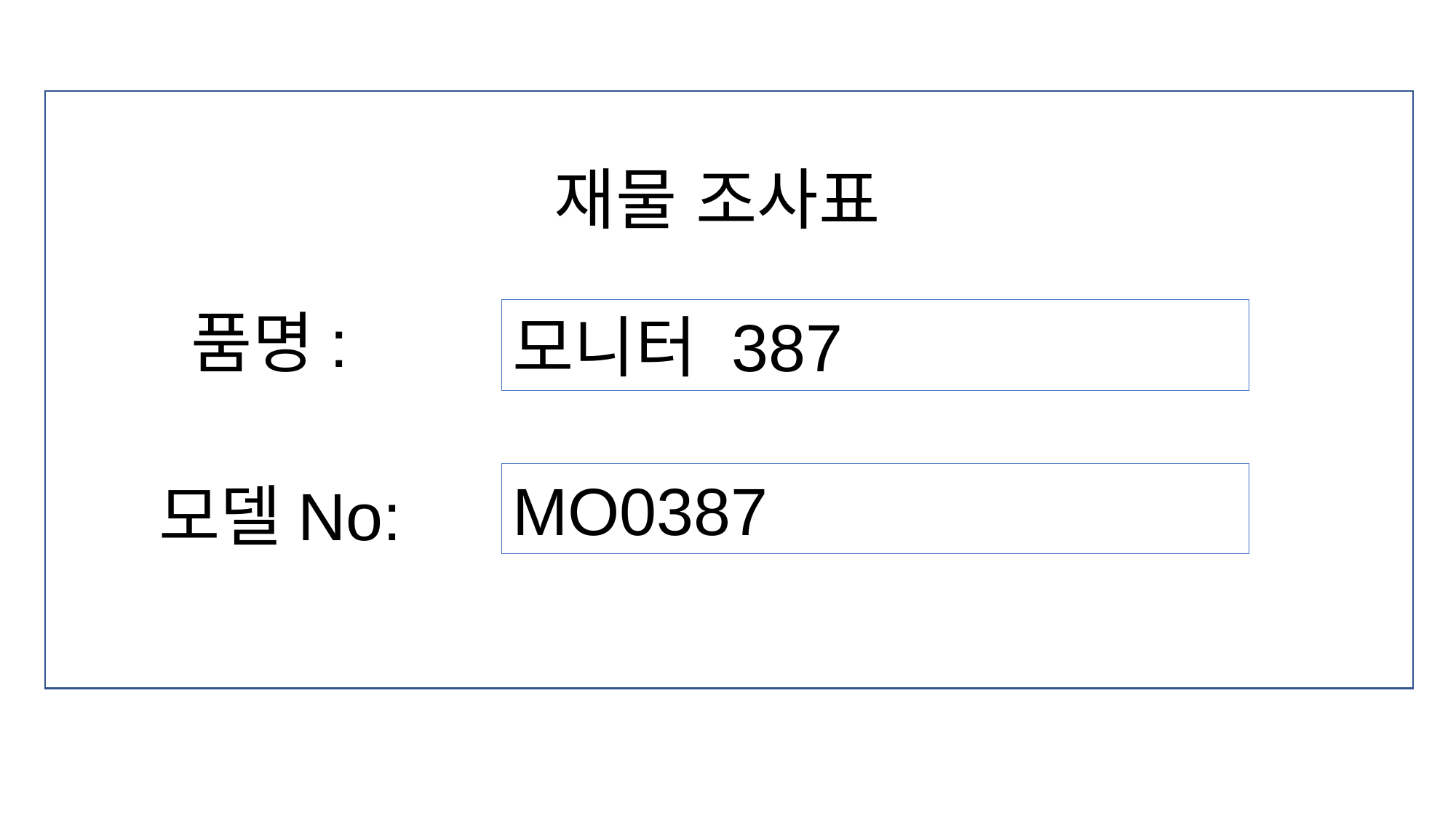

재물 조사표
품명:
모니터 387
MO0387
모델No: